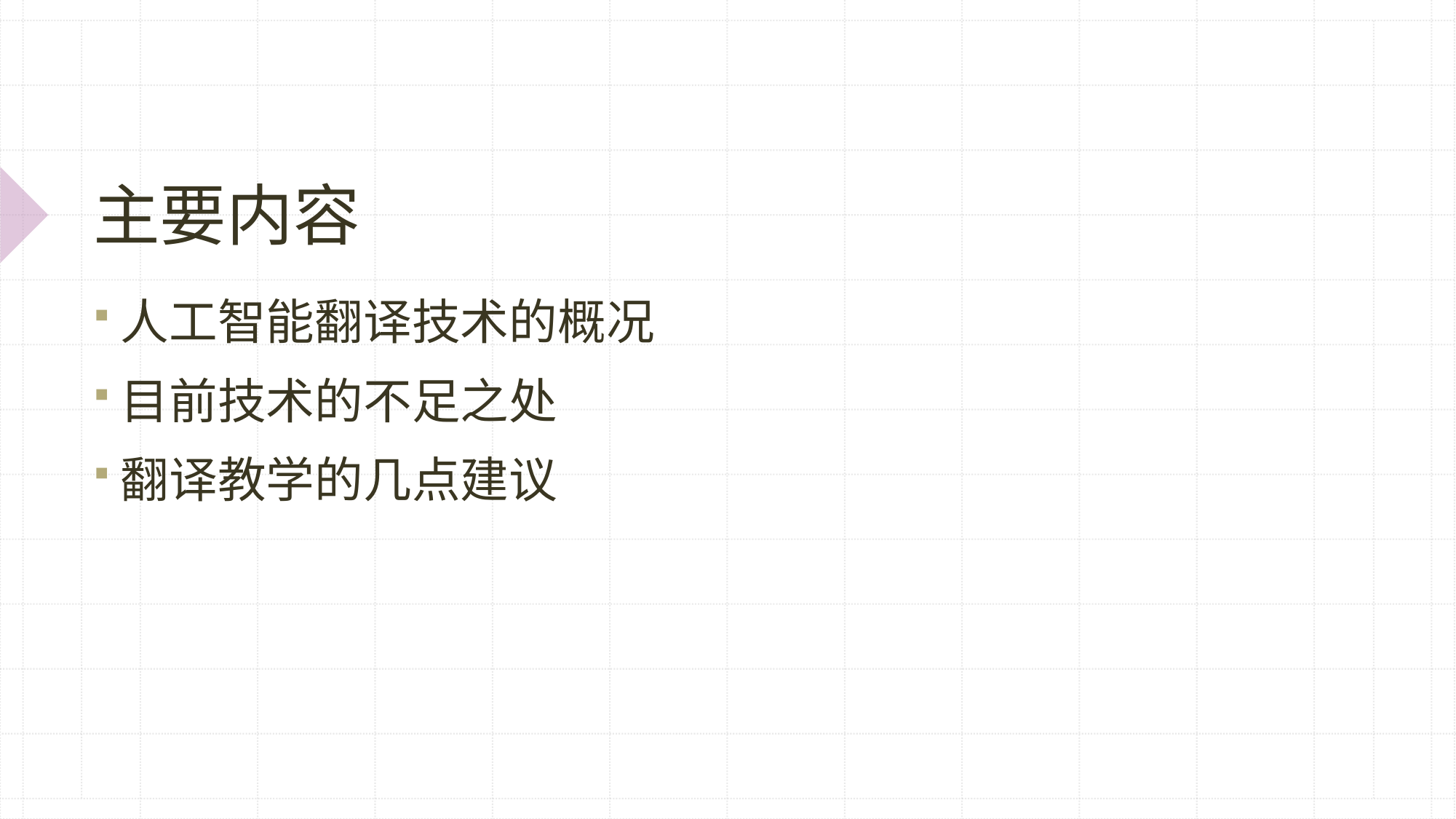

# 主要内容
人工智能翻译技术的概况
目前技术的不足之处
翻译教学的几点建议